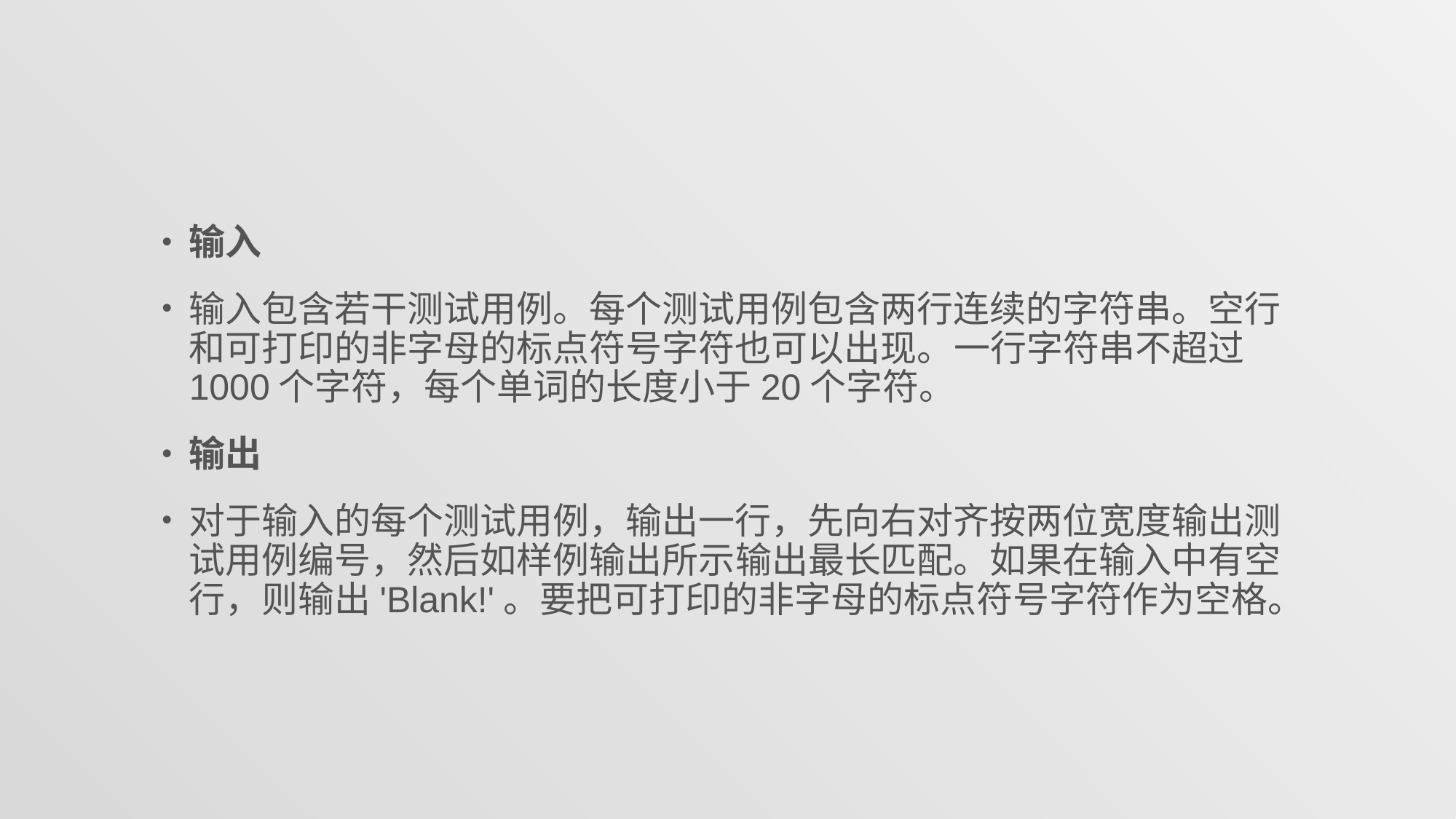

#
输入
输入包含若干测试用例。每个测试用例包含两行连续的字符串。空行和可打印的非字母的标点符号字符也可以出现。一行字符串不超过1000个字符，每个单词的长度小于20个字符。
输出
对于输入的每个测试用例，输出一行，先向右对齐按两位宽度输出测试用例编号，然后如样例输出所示输出最长匹配。如果在输入中有空行，则输出'Blank!'。要把可打印的非字母的标点符号字符作为空格。